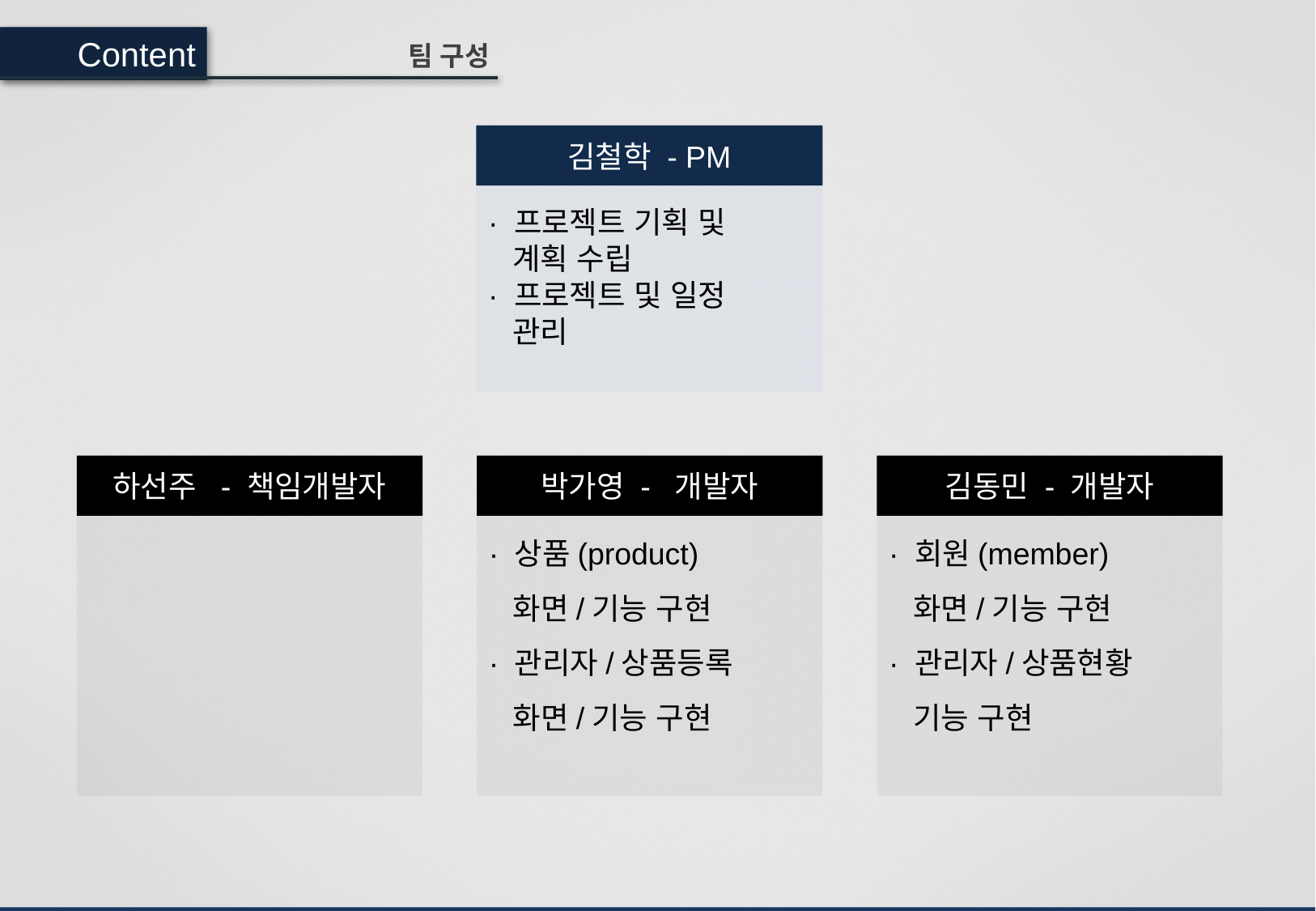

Content
팀 구성

· 프로젝트 기획 및
  계획 수립
· 프로젝트 및 일정
  관리

김철학 - PM

하선주  - 책임개발자

· 상품(product)
  화면/기능 구현
· 관리자/상품등록
  화면/기능 구현

박가영 -  개발자

· 회원(member)
  화면/기능 구현
· 관리자/상품현황
  기능 구현

김동민 - 개발자